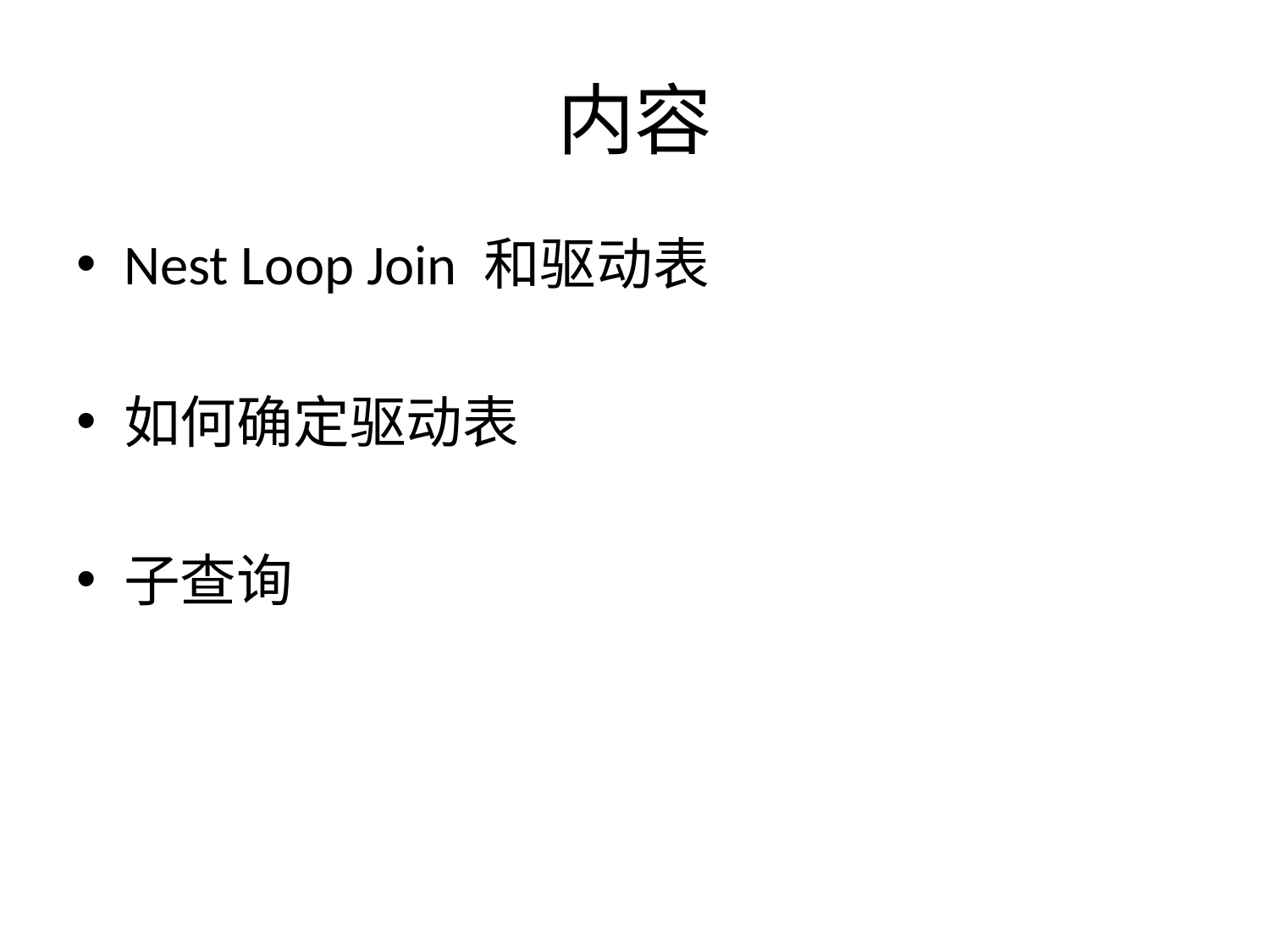

# 内容
Nest Loop Join 和驱动表

如何确定驱动表

子查询